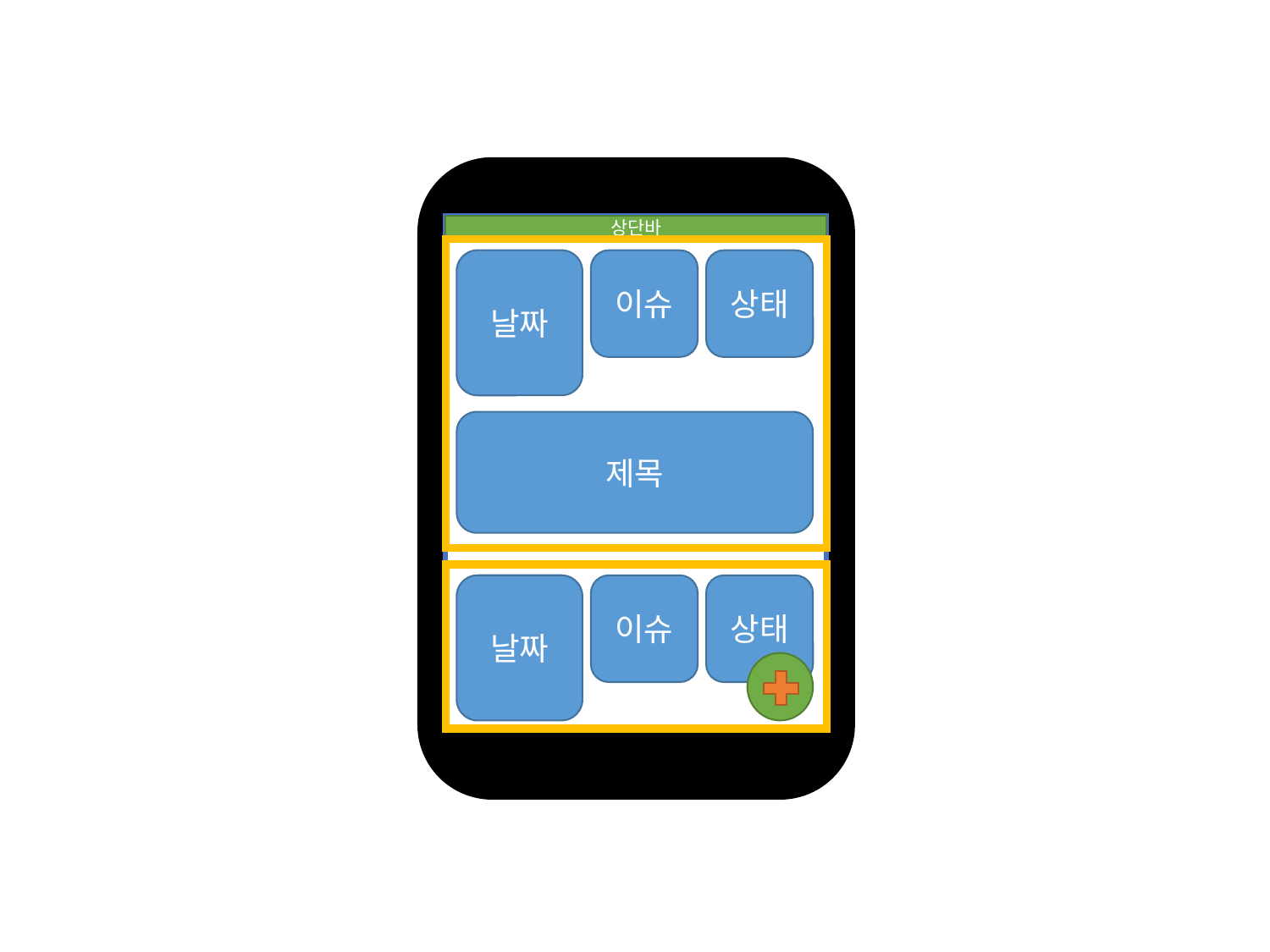

상단바

날짜
이슈
상태
제목

날짜
이슈
상태